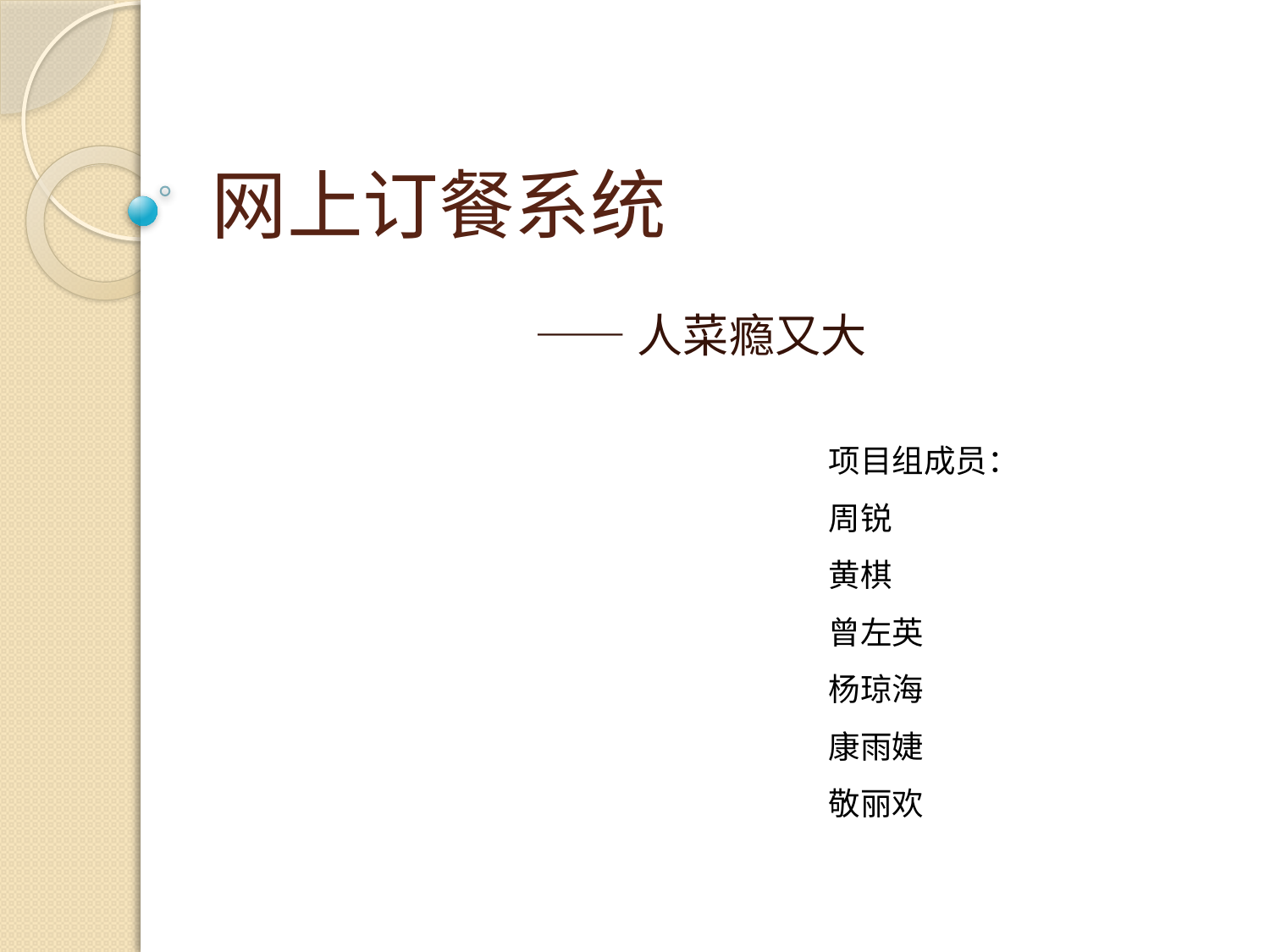

# 网上订餐系统
——人菜瘾又大

项目组成员：
周锐
黄棋
曾左英
杨琼海
康雨婕
敬丽欢